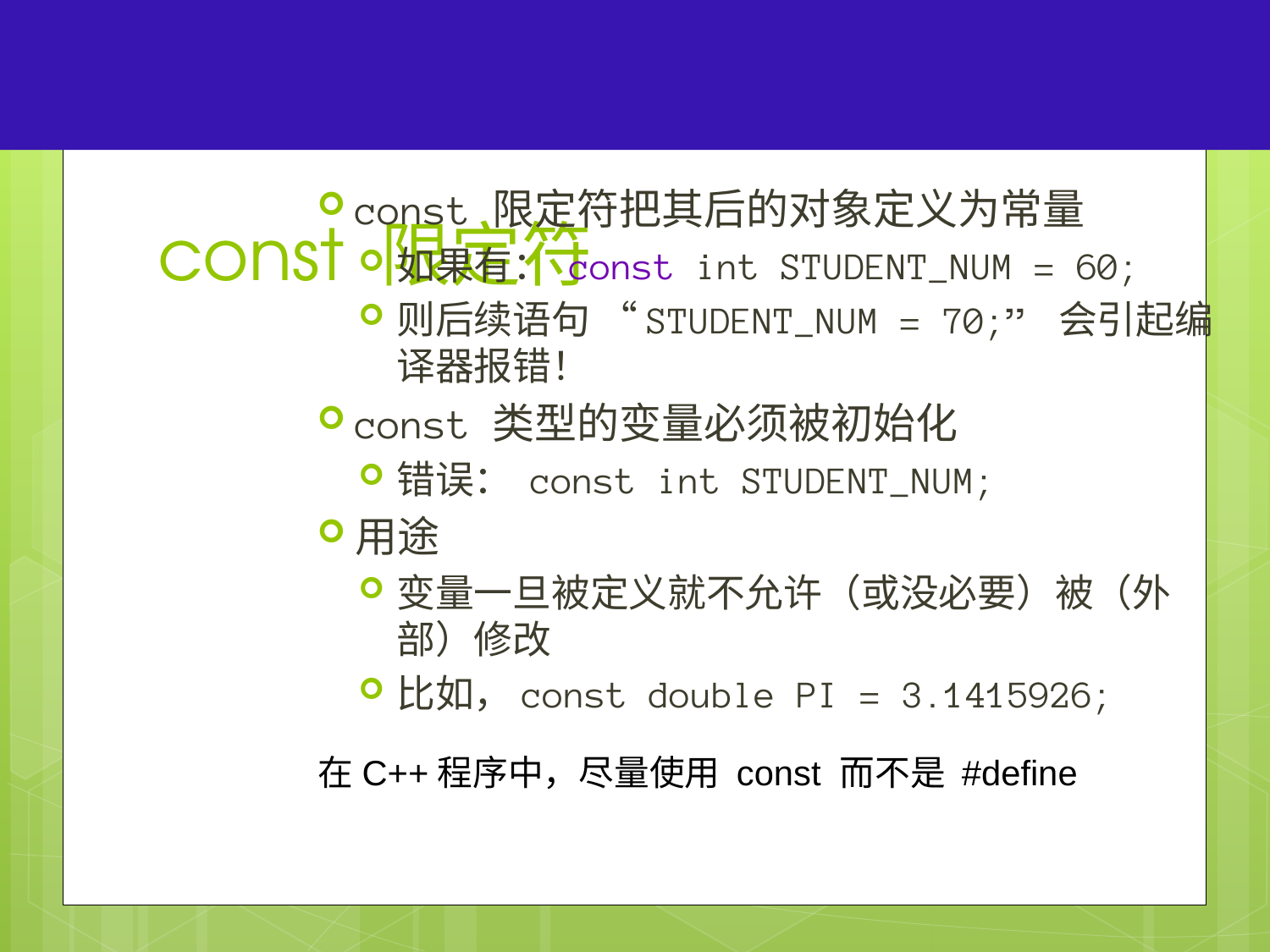

20
# const 限定符
const 限定符把其后的对象定义为常量
如果有： const int STUDENT_NUM = 60;
则后续语句 “STUDENT_NUM = 70;” 会引起编译器报错！
const 类型的变量必须被初始化
错误： const int STUDENT_NUM;
用途
变量一旦被定义就不允许（或没必要）被（外部）修改
比如，const double PI = 3.1415926;

在C++程序中，尽量使用 const 而不是 #define